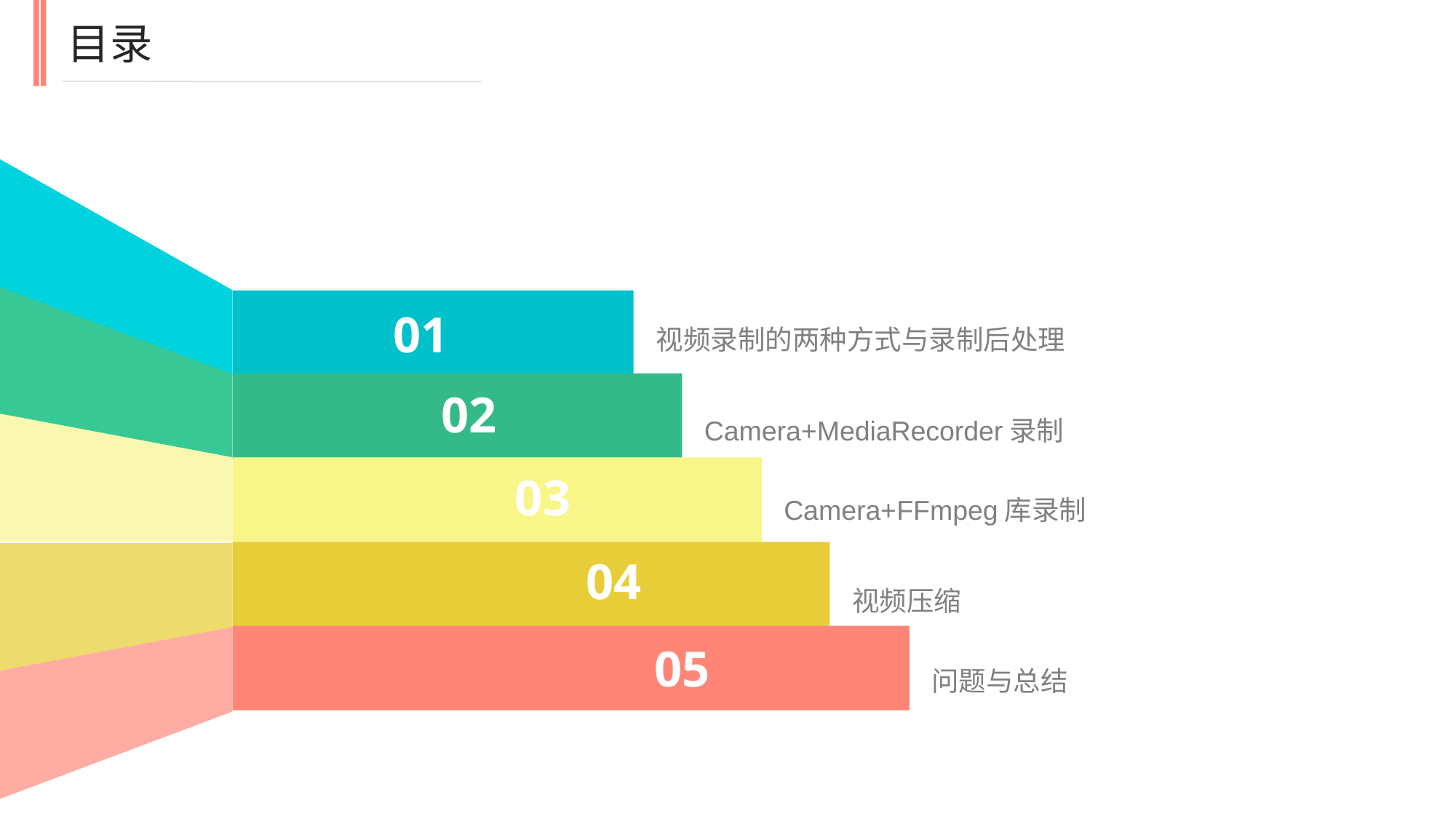

目录

视频录制的两种方式与录制后处理

01

02
Camera+MediaRecorder录制

Camera+FFmpeg库录制

03

04
视频压缩

问题与总结

05